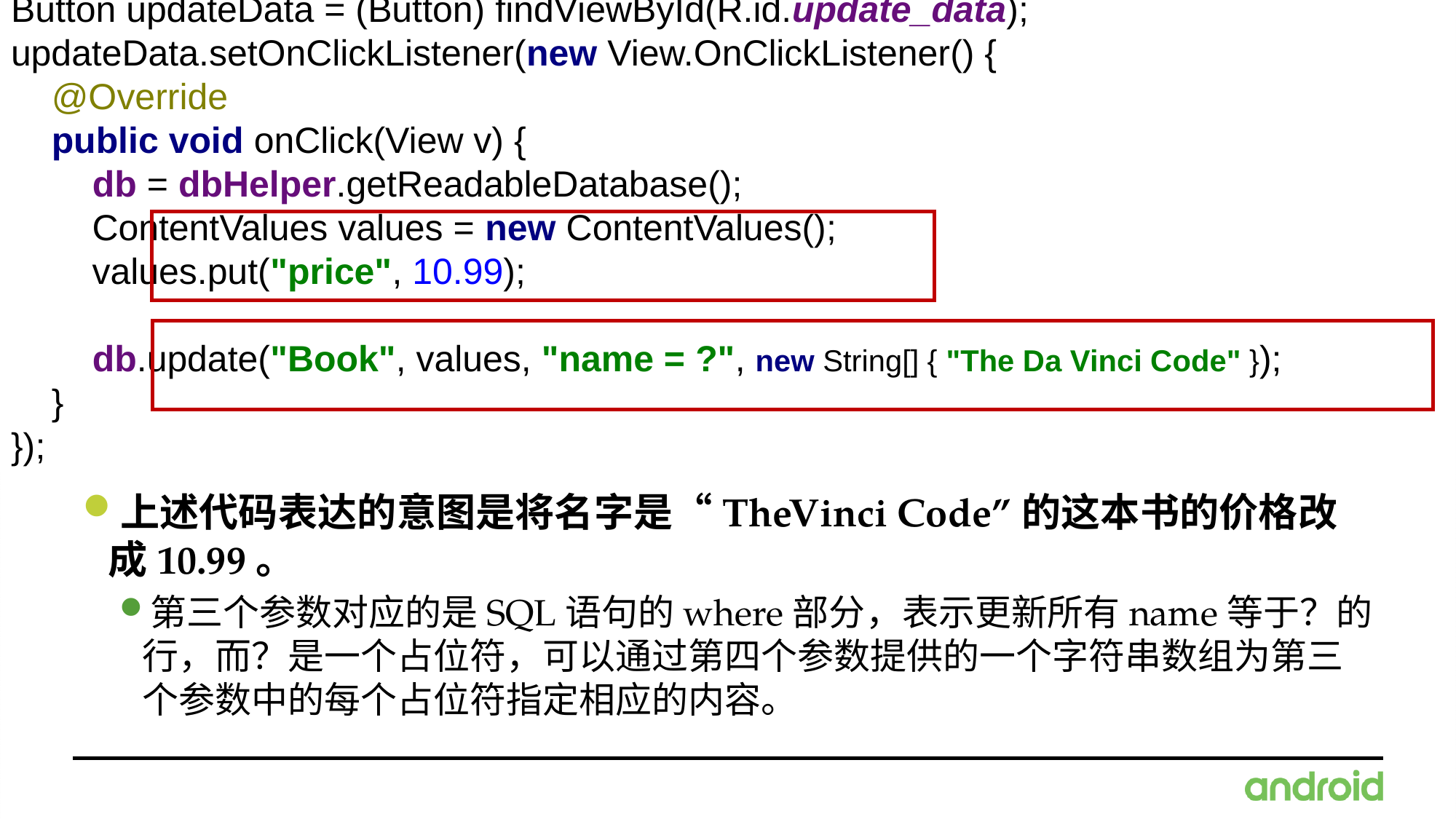

Button updateData = (Button) findViewById(R.id.update_data);
updateData.setOnClickListener(new View.OnClickListener() {
    @Override
    public void onClick(View v) {
        db = dbHelper.getReadableDatabase();
        ContentValues values = new ContentValues();
        values.put("price", 10.99);
        db.update("Book", values, "name = ?", new String[] { "The Da Vinci Code" });
    }
});

上述代码表达的意图是将名字是“TheVinci Code”的这本书的价格改成10.99。
第三个参数对应的是SQL语句的where部分，表示更新所有name等于？的行，而？是一个占位符，可以通过第四个参数提供的一个字符串数组为第三个参数中的每个占位符指定相应的内容。